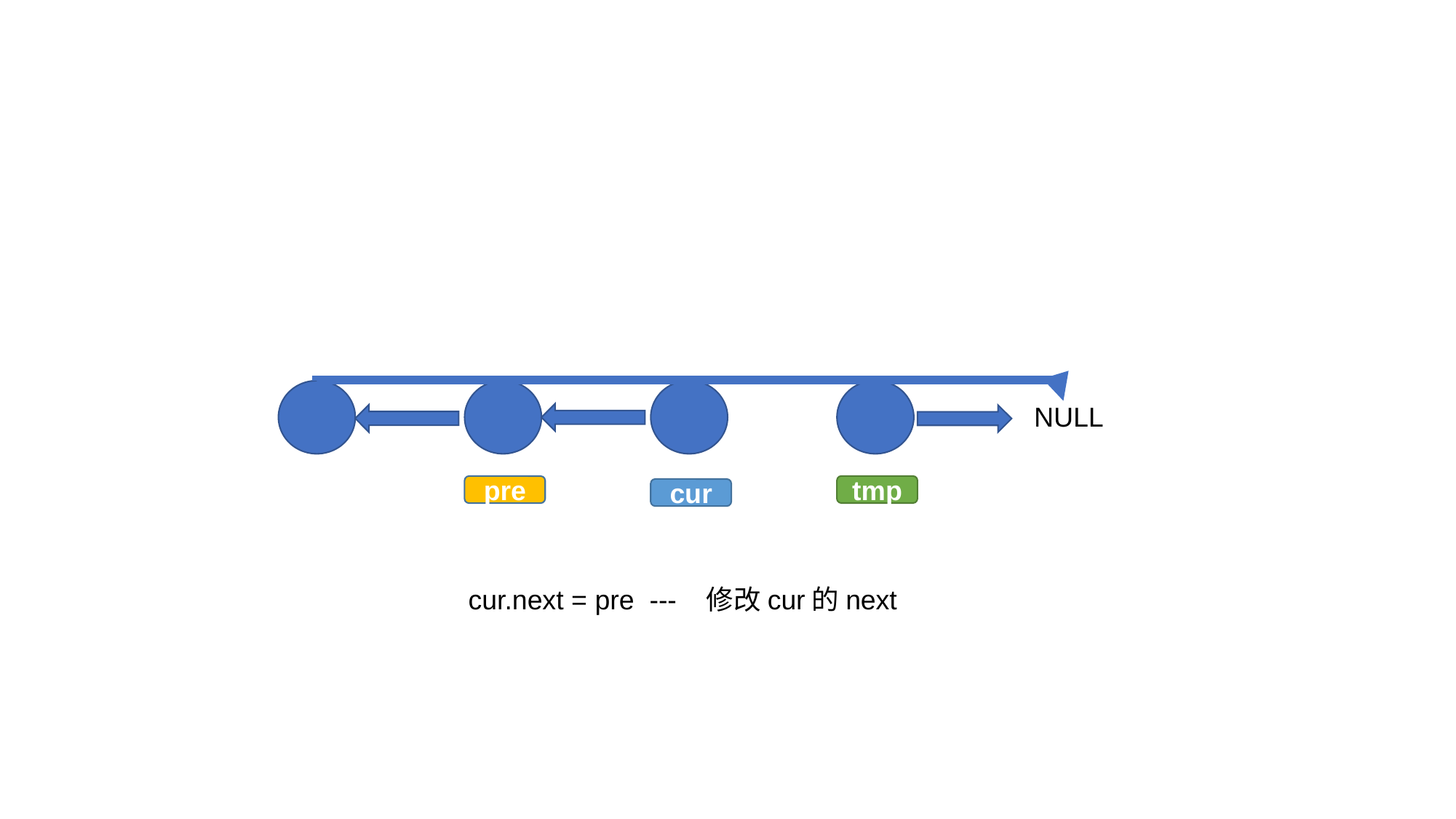

NULL

tmp
pre
cur
cur.next = pre  ---   修改cur的next